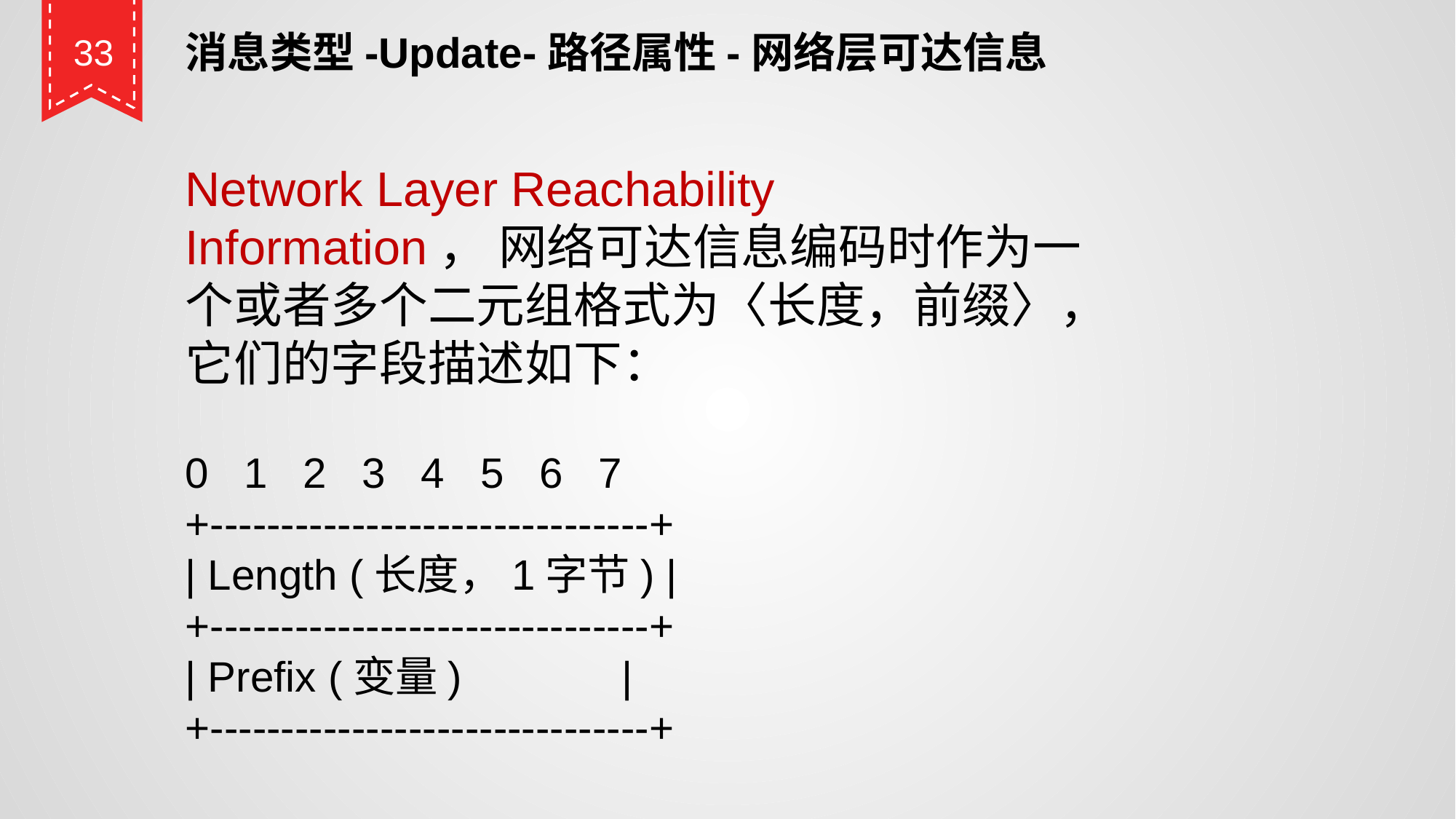

消息类型-Update-路径属性-网络层可达信息
33
Network Layer Reachability Information， 网络可达信息编码时作为一个或者多个二元组格式为〈长度，前缀〉，它们的字段描述如下：
0   1   2   3   4   5   6   7
+-------------------------------+
| Length (长度，1字节) |
+-------------------------------+
| Prefix (变量) 	     	|
+-------------------------------+